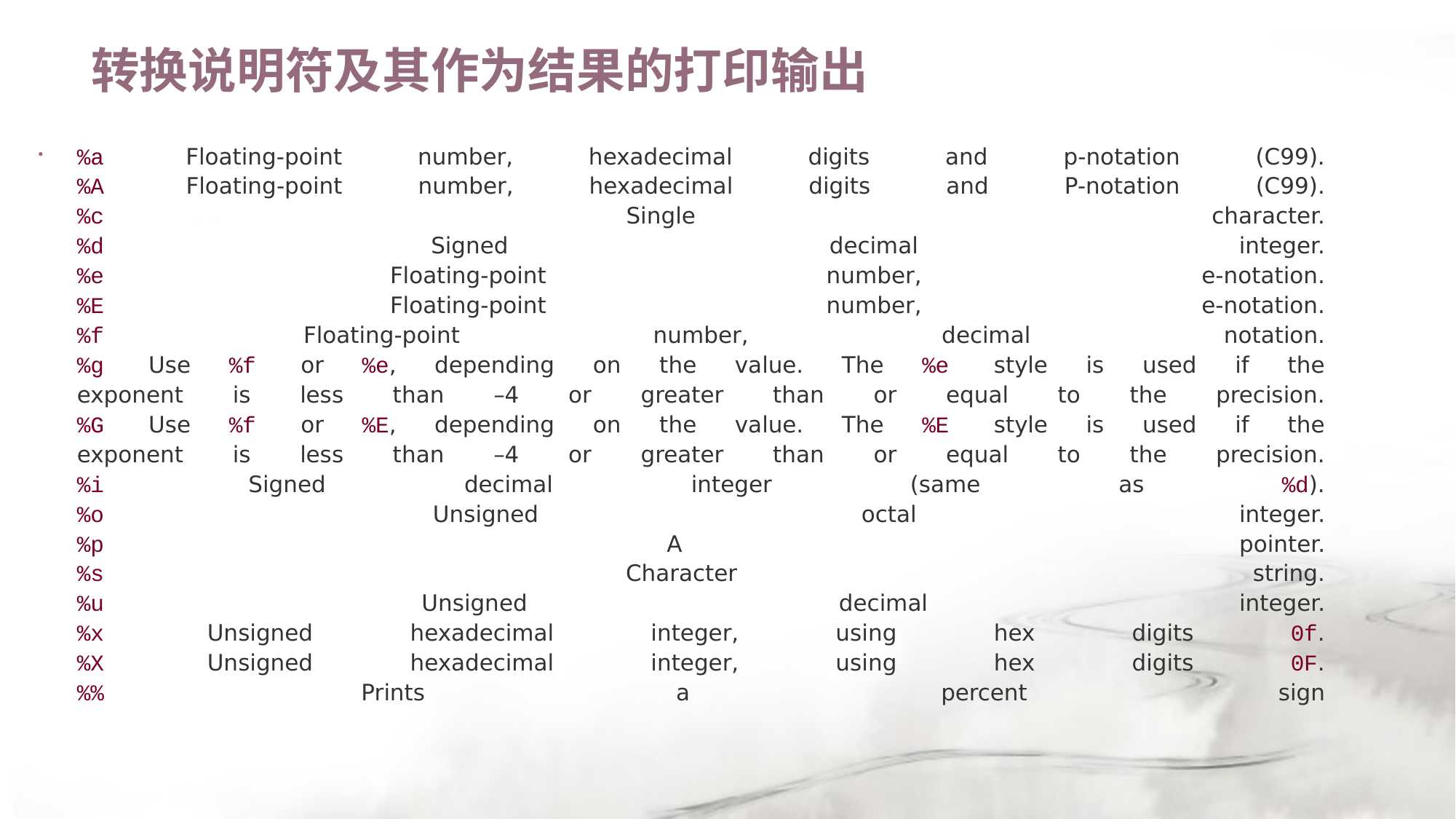

# 转换说明符及其作为结果的打印输出
%a Floating-point number, hexadecimal digits and p-notation (C99).
%A Floating-point number, hexadecimal digits and P-notation (C99).
%c Single character.
%d Signed decimal integer.
%e Floating-point number, e-notation.
%E Floating-point number, e-notation.
%f Floating-point number, decimal notation.
%g Use %f or %e, depending on the value. The %e style is used if the
exponent is less than –4 or greater than or equal to the precision.
%G Use %f or %E, depending on the value. The %E style is used if the
exponent is less than –4 or greater than or equal to the precision.
%i Signed decimal integer (same as %d).
%o Unsigned octal integer.
%p A pointer.
%s Character string.
%u Unsigned decimal integer.
%x Unsigned hexadecimal integer, using hex digits 0f.
%X Unsigned hexadecimal integer, using hex digits 0F.
%% Prints a percent sign